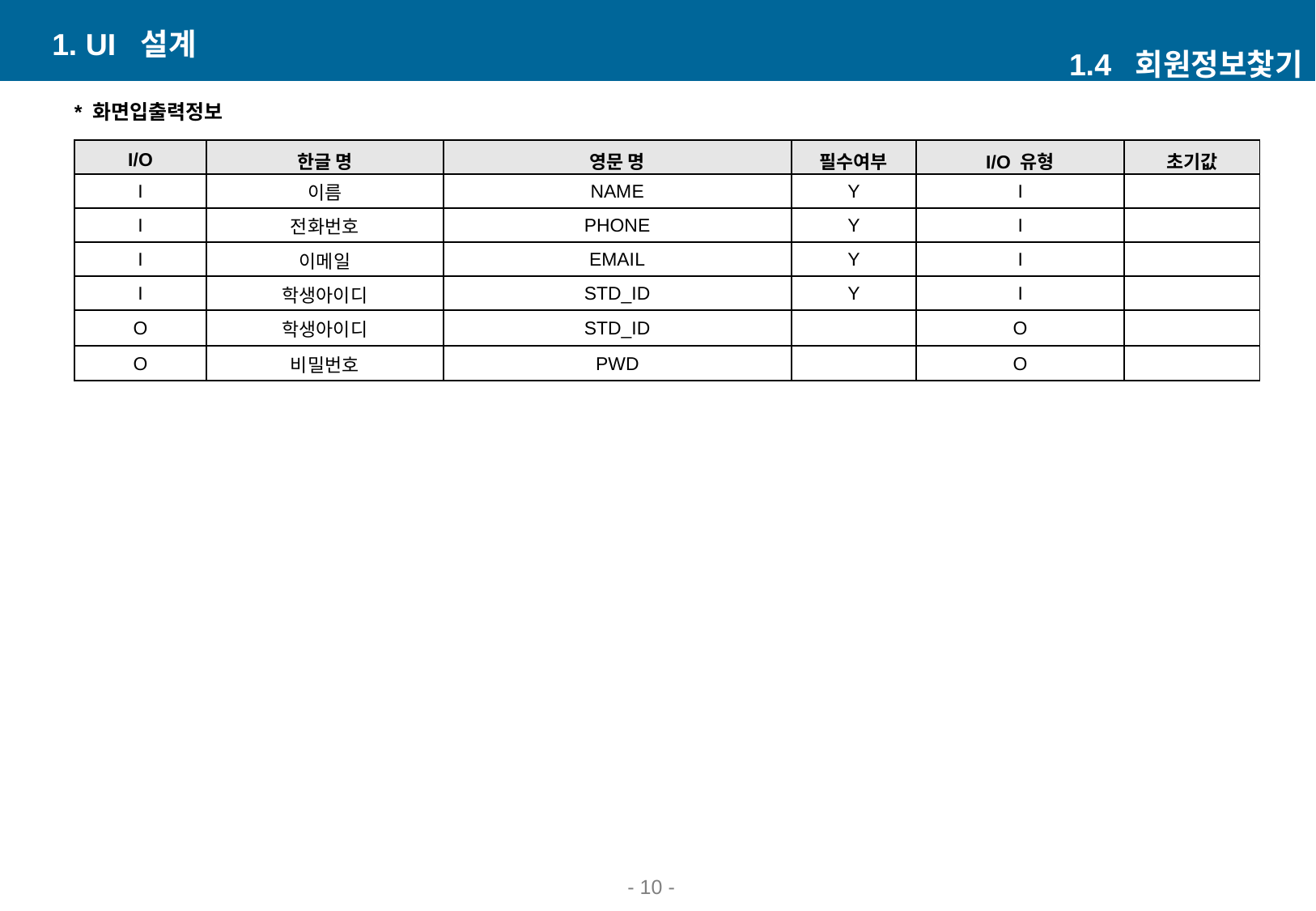

1. UI  설계
1.4  회원정보찿기
* 화면입출력정보
| I/O | 한글 명 | 영문 명 | 필수여부 | I/O 유형 | 초기값 |
| --- | --- | --- | --- | --- | --- |
| I | 이름 | NAME | Y | I |  |
| I | 전화번호 | PHONE | Y | I |  |
| I | 이메일 | EMAIL | Y | I |  |
| I | 학생아이디 | STD\_ID | Y | I |  |
| O | 학생아이디 | STD\_ID |  | O |  |
| O | 비밀번호 | PWD |  | O |  |
- 10 -